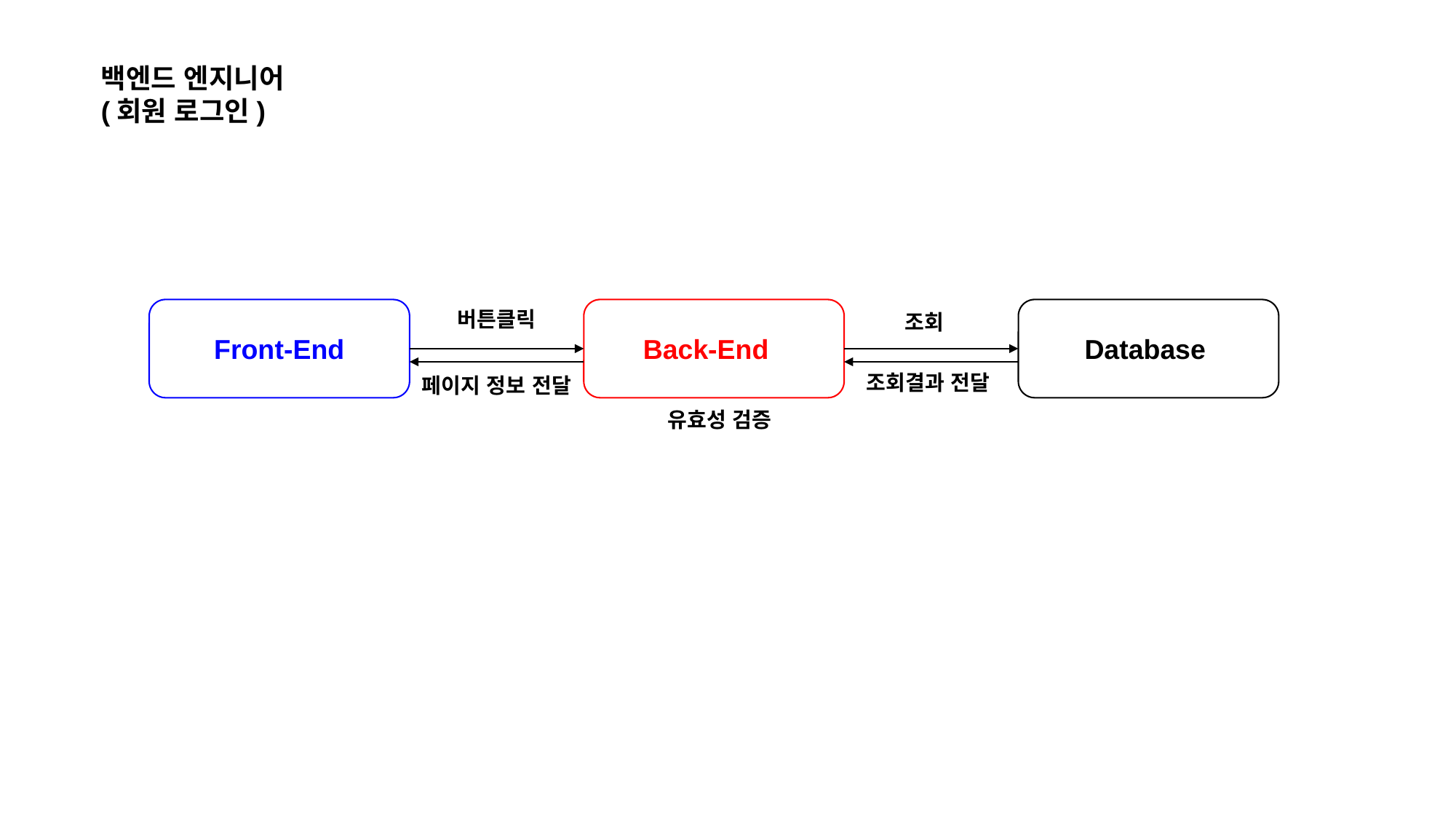

백엔드 엔지니어 (회원 로그인)

버튼클릭
조회
Database
Front-End
Back-End
조회결과 전달
페이지 정보 전달
유효성 검증